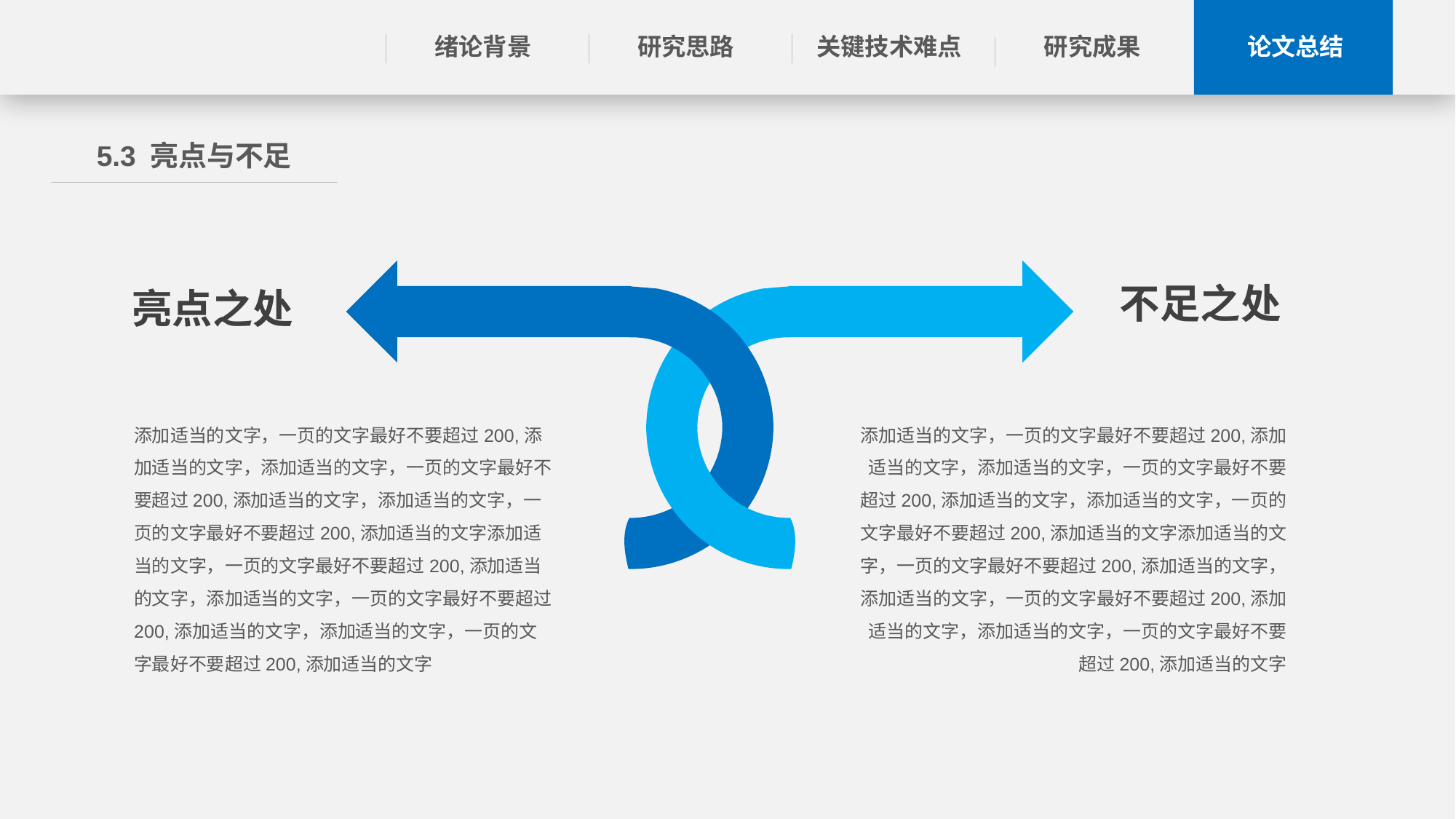

绪论背景
关键技术难点
论文总结
研究思路
研究成果
5.3 亮点与不足

不足之处
亮点之处
添加适当的文字，一页的文字最好不要超过200,添加适当的文字，添加适当的文字，一页的文字最好不要超过200,添加适当的文字，添加适当的文字，一页的文字最好不要超过200,添加适当的文字添加适当的文字，一页的文字最好不要超过200,添加适当的文字，添加适当的文字，一页的文字最好不要超过200,添加适当的文字，添加适当的文字，一页的文字最好不要超过200,添加适当的文字
添加适当的文字，一页的文字最好不要超过200,添加适当的文字，添加适当的文字，一页的文字最好不要超过200,添加适当的文字，添加适当的文字，一页的文字最好不要超过200,添加适当的文字添加适当的文字，一页的文字最好不要超过200,添加适当的文字，添加适当的文字，一页的文字最好不要超过200,添加适当的文字，添加适当的文字，一页的文字最好不要超过200,添加适当的文字